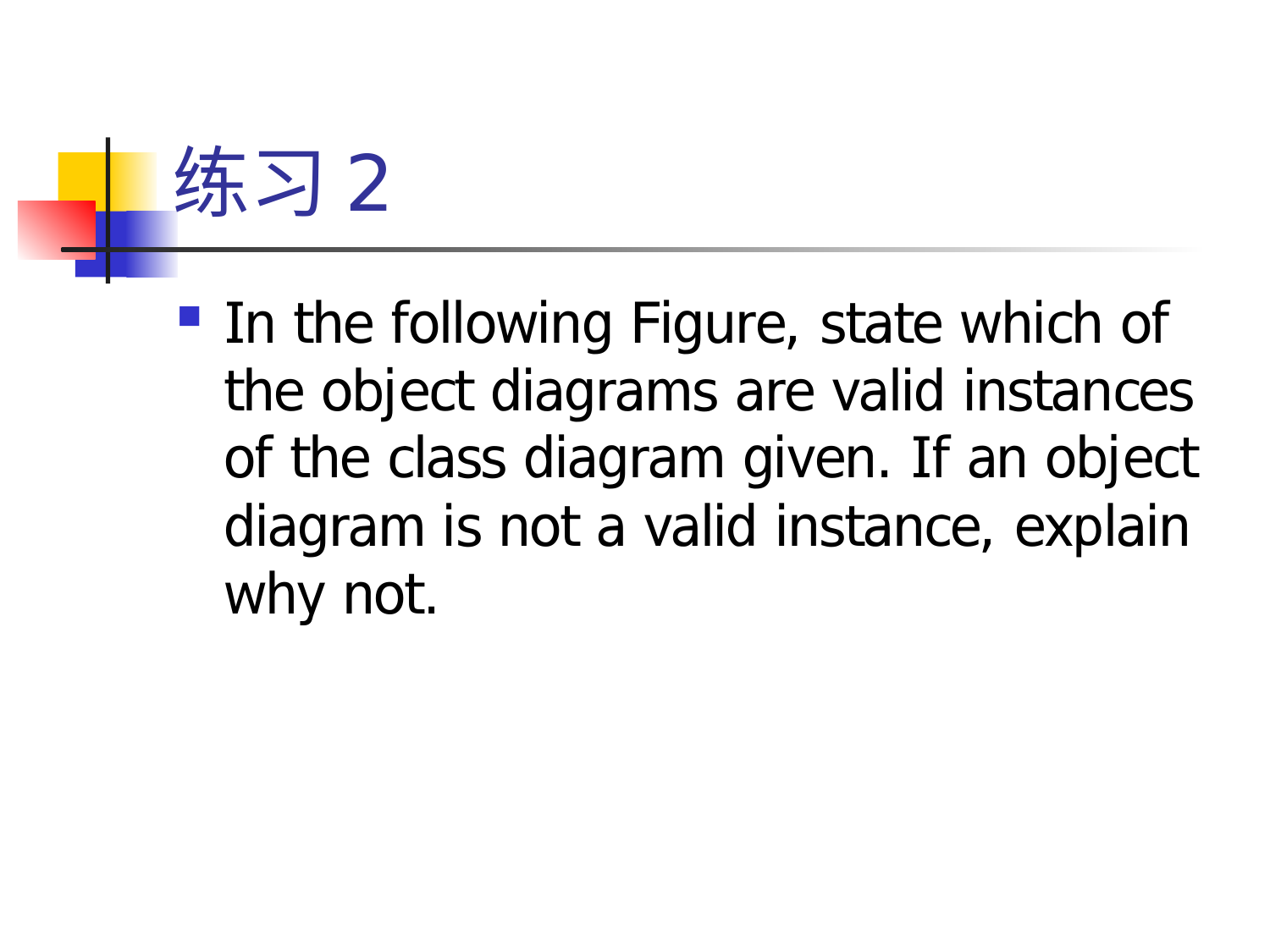

# 练习2
In the following Figure, state which of the object diagrams are valid instances of the class diagram given. If an object diagram is not a valid instance, explain why not.